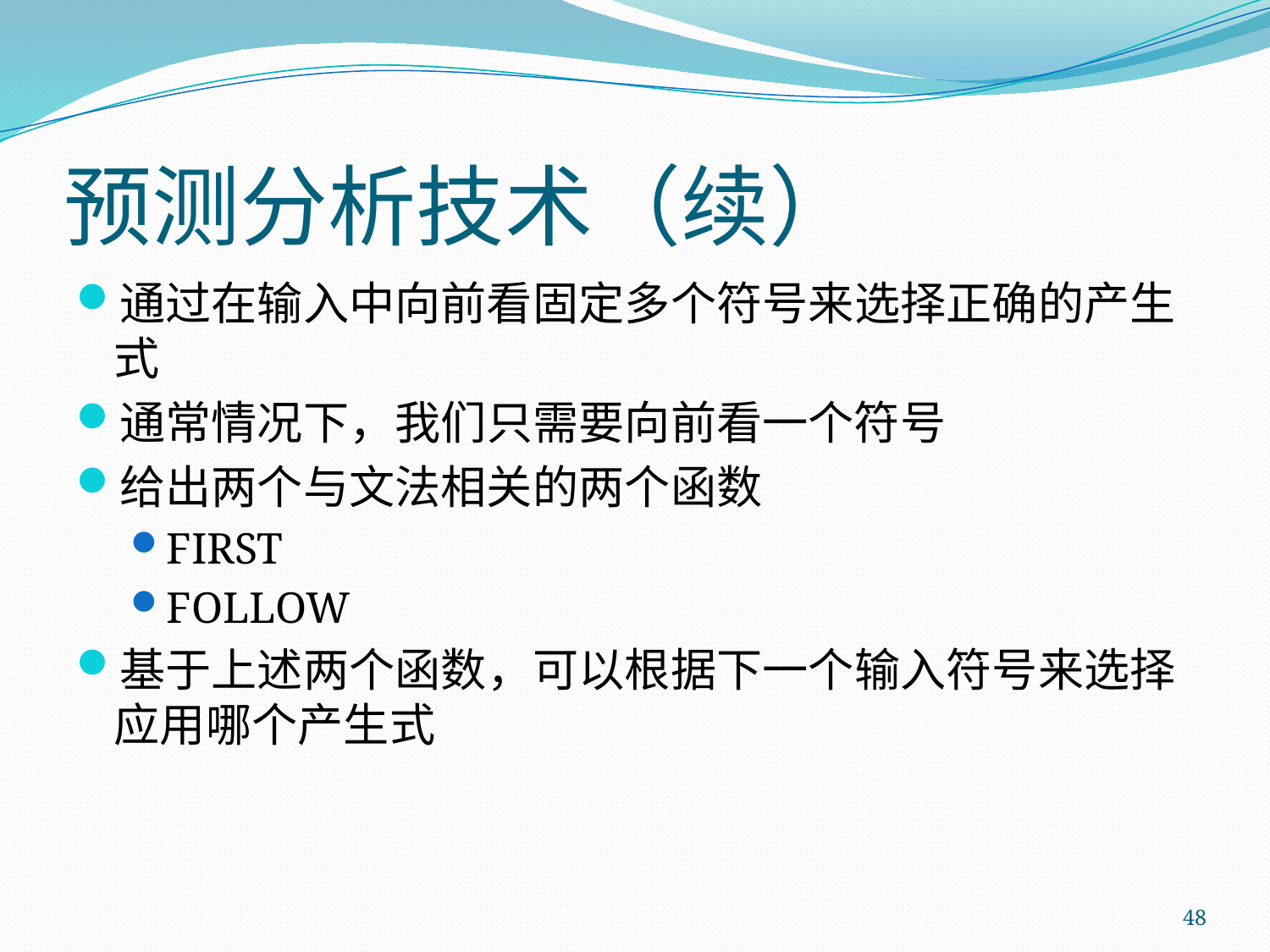

# 预测分析技术（续）
通过在输入中向前看固定多个符号来选择正确的产生式
通常情况下，我们只需要向前看一个符号
给出两个与文法相关的两个函数
FIRST
FOLLOW
基于上述两个函数，可以根据下一个输入符号来选择应用哪个产生式
48